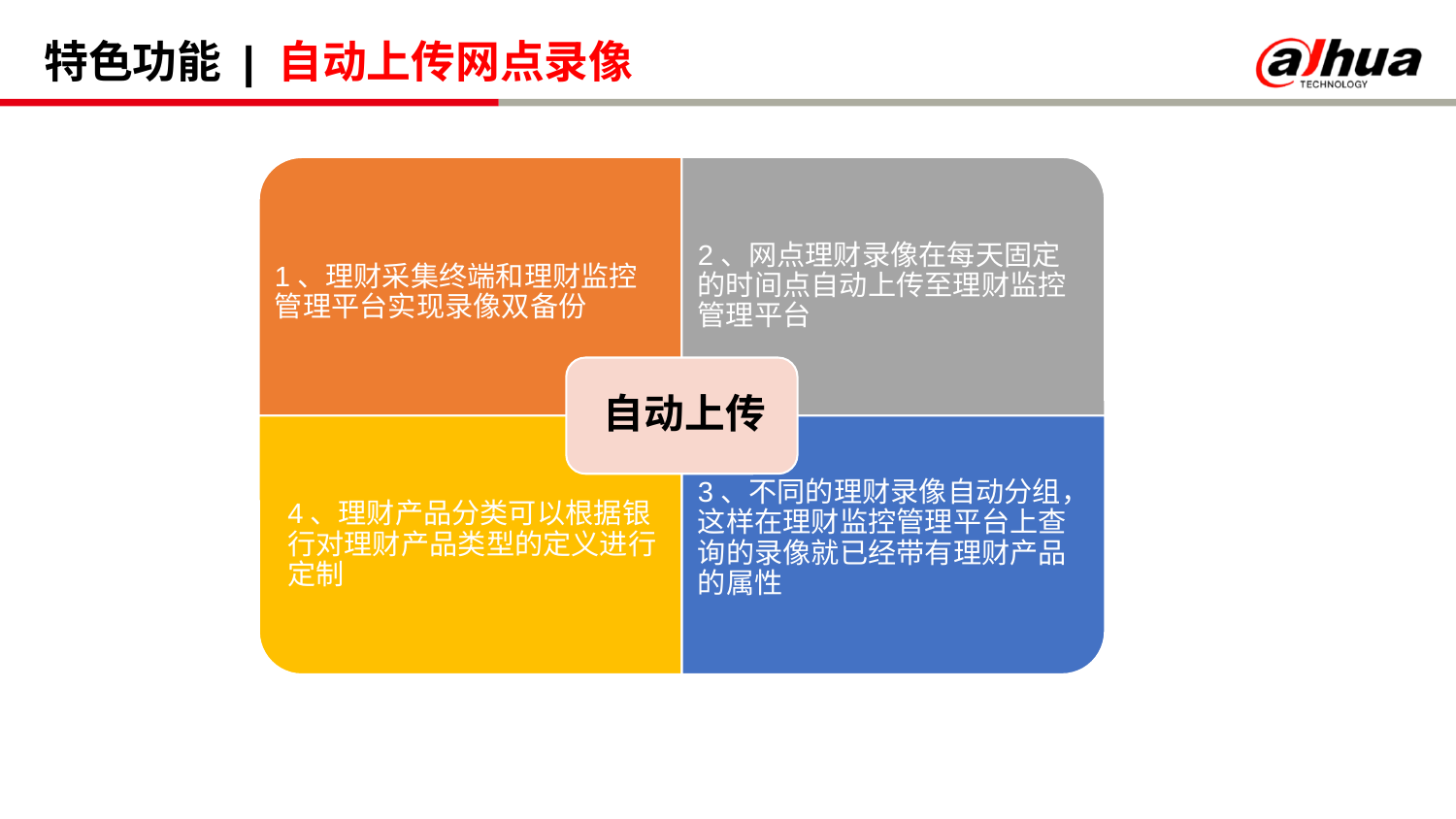

# 特色功能 | 自动上传网点录像
1、理财采集终端和理财监控管理平台实现录像双备份
2、网点理财录像在每天固定的时间点自动上传至理财监控管理平台
4、理财产品分类可以根据银行对理财产品类型的定义进行定制
3、不同的理财录像自动分组，这样在理财监控管理平台上查询的录像就已经带有理财产品的属性
自动上传